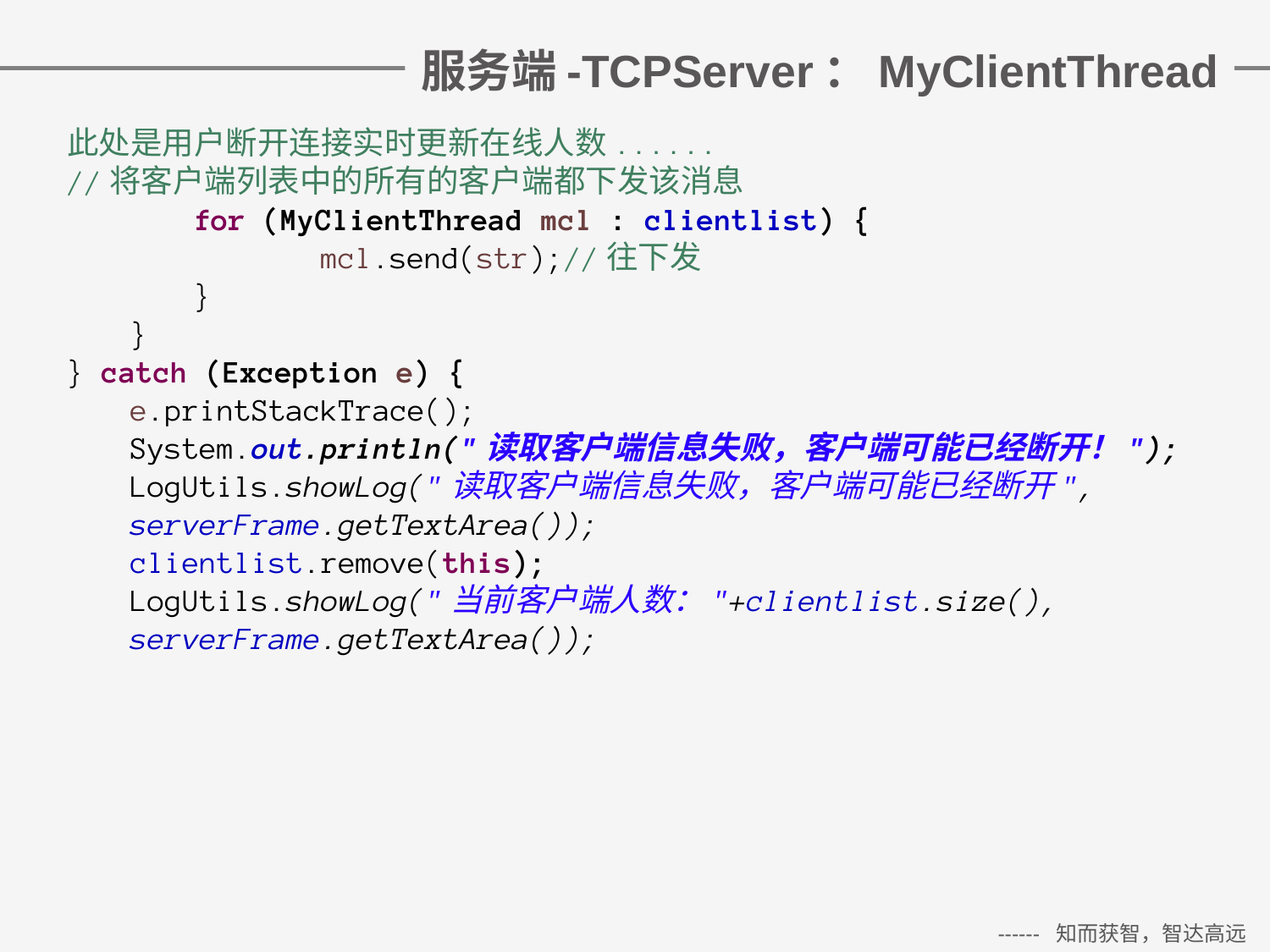

# 服务端-TCPServer：MyClientThread
此处是用户断开连接实时更新在线人数......
//将客户端列表中的所有的客户端都下发该消息
for (MyClientThread mcl : clientlist) {
	mcl.send(str);//往下发
}
}
} catch (Exception e) {
e.printStackTrace();
System.out.println("读取客户端信息失败，客户端可能已经断开！");
LogUtils.showLog("读取客户端信息失败，客户端可能已经断开", serverFrame.getTextArea());
clientlist.remove(this);
LogUtils.showLog("当前客户端人数："+clientlist.size(), serverFrame.getTextArea());